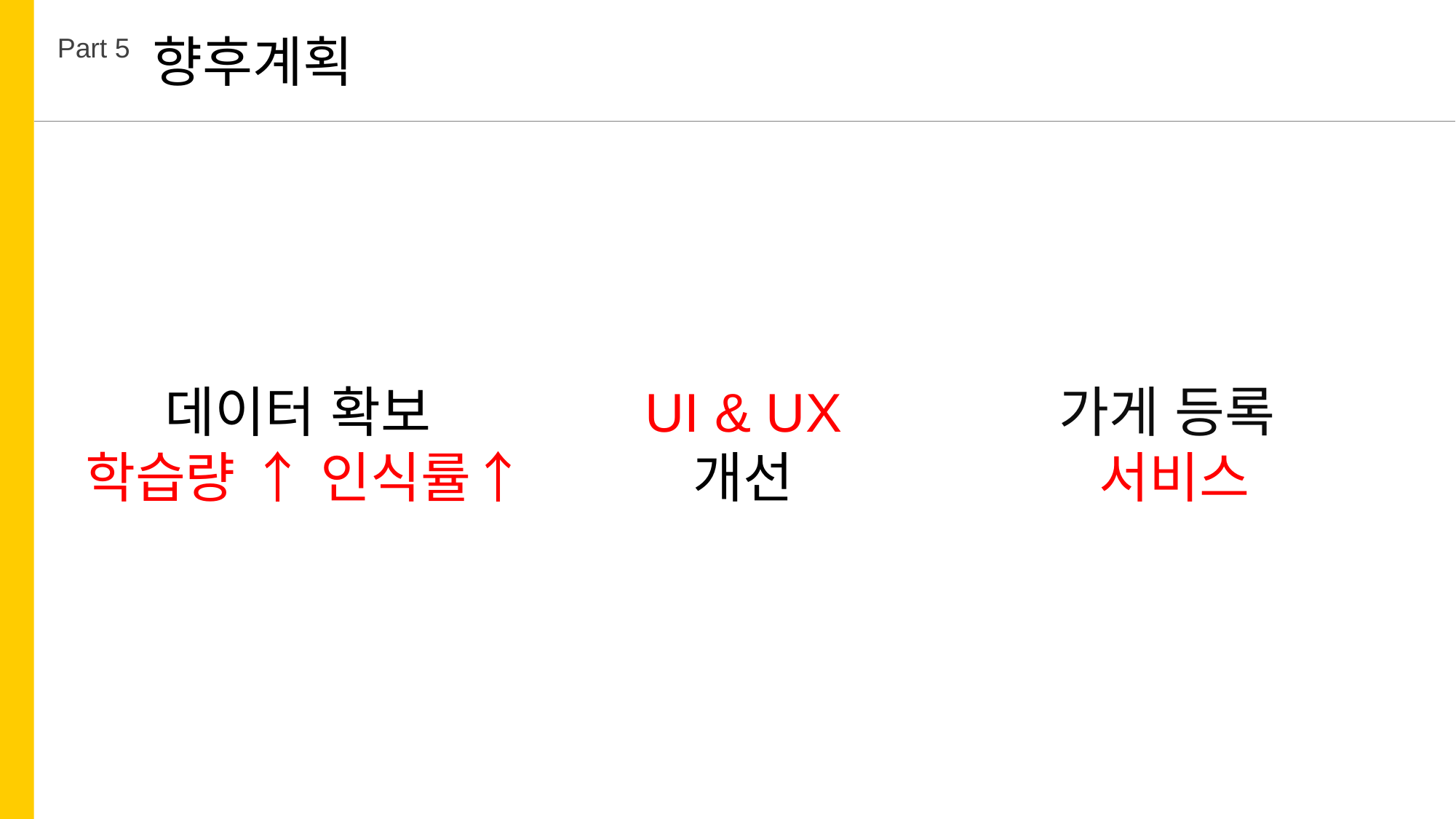

향후계획
Part 5
UI & UX
개선
가게 등록
서비스
데이터 확보
학습량 ↑ 인식률↑